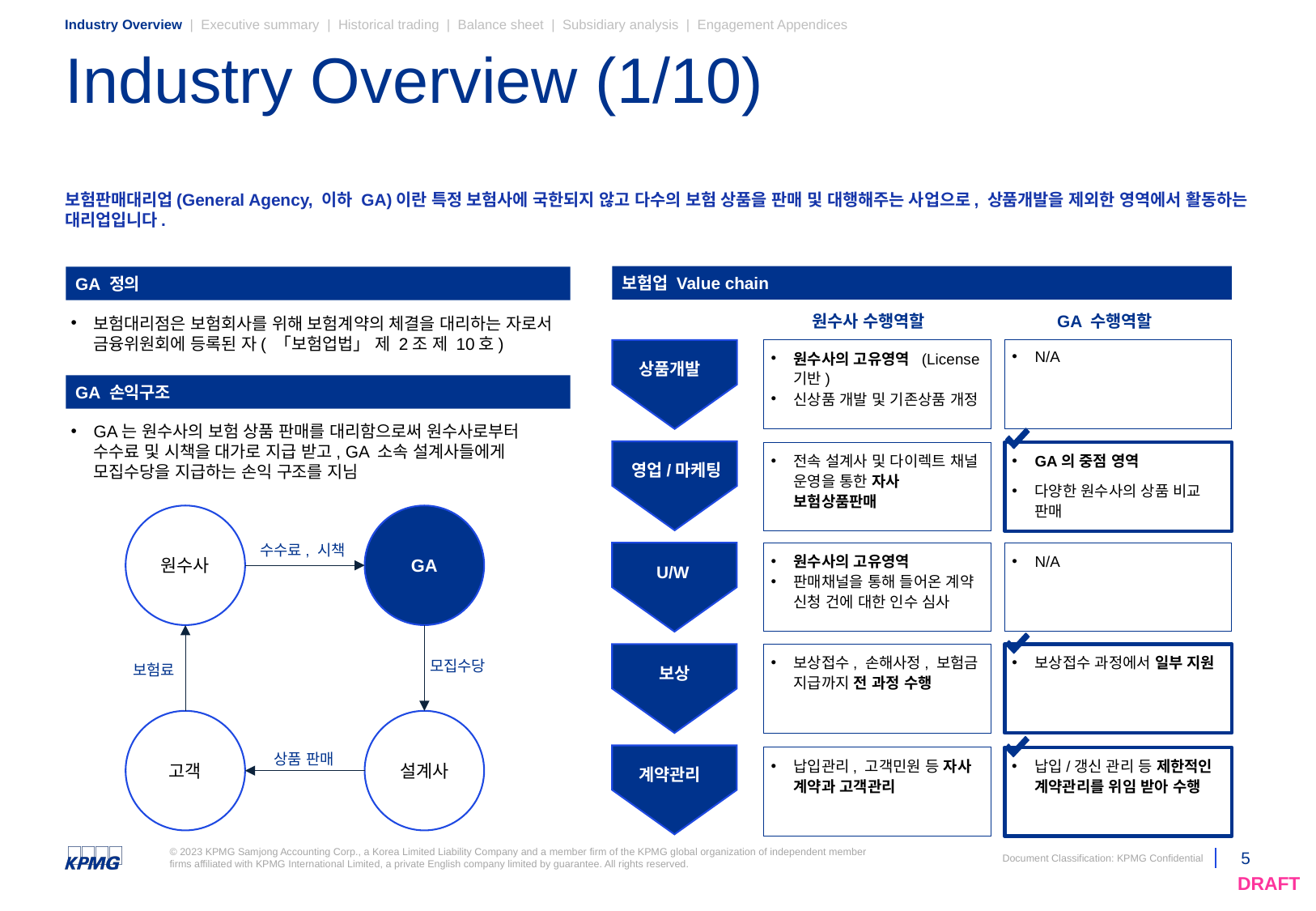

Industry Overview  |  Executive summary  |  Historical trading  |  Balance sheet  |  Subsidiary analysis  |  Engagement Appendices
# Industry Overview (1/10)
보험판매대리업(General Agency, 이하 GA)이란 특정 보험사에 국한되지 않고 다수의 보험 상품을 판매 및 대행해주는 사업으로, 상품개발을 제외한 영역에서 활동하는 대리업입니다.
보험업 Value chain
GA 정의
원수사 수행역할
GA 수행역할
보험대리점은 보험회사를 위해 보험계약의 체결을 대리하는 자로서 금융위원회에 등록된 자( 「보험업법」 제 2조 제 10호)

상품개발
원수사의 고유영역  (License 기반)
신상품 개발 및 기존상품 개정
N/A
GA 손익구조
[ GA 손익구조 ]

GA는 원수사의 보험 상품 판매를 대리함으로써 원수사로부터 수수료 및 시책을 대가로 지급 받고, GA 소속 설계사들에게 모집수당을 지급하는 손익 구조를 지님

영업/마케팅
전속 설계사 및 다이렉트 채널 운영을 통한 자사 보험상품판매
GA의 중점 영역
다양한 원수사의 상품 비교 판매
원수사
GA
수수료, 시책
모집수당
보험료
고객
설계사
상품 판매

U/W
원수사의 고유영역
판매채널을 통해 들어온 계약 신청 건에 대한 인수 심사
N/A

보상
보상접수, 손해사정, 보험금 지급까지 전 과정 수행
보상접수 과정에서 일부 지원

계약관리
납입관리, 고객민원 등 자사 계약과 고객관리
납입/갱신 관리 등 제한적인 계약관리를 위임 받아 수행